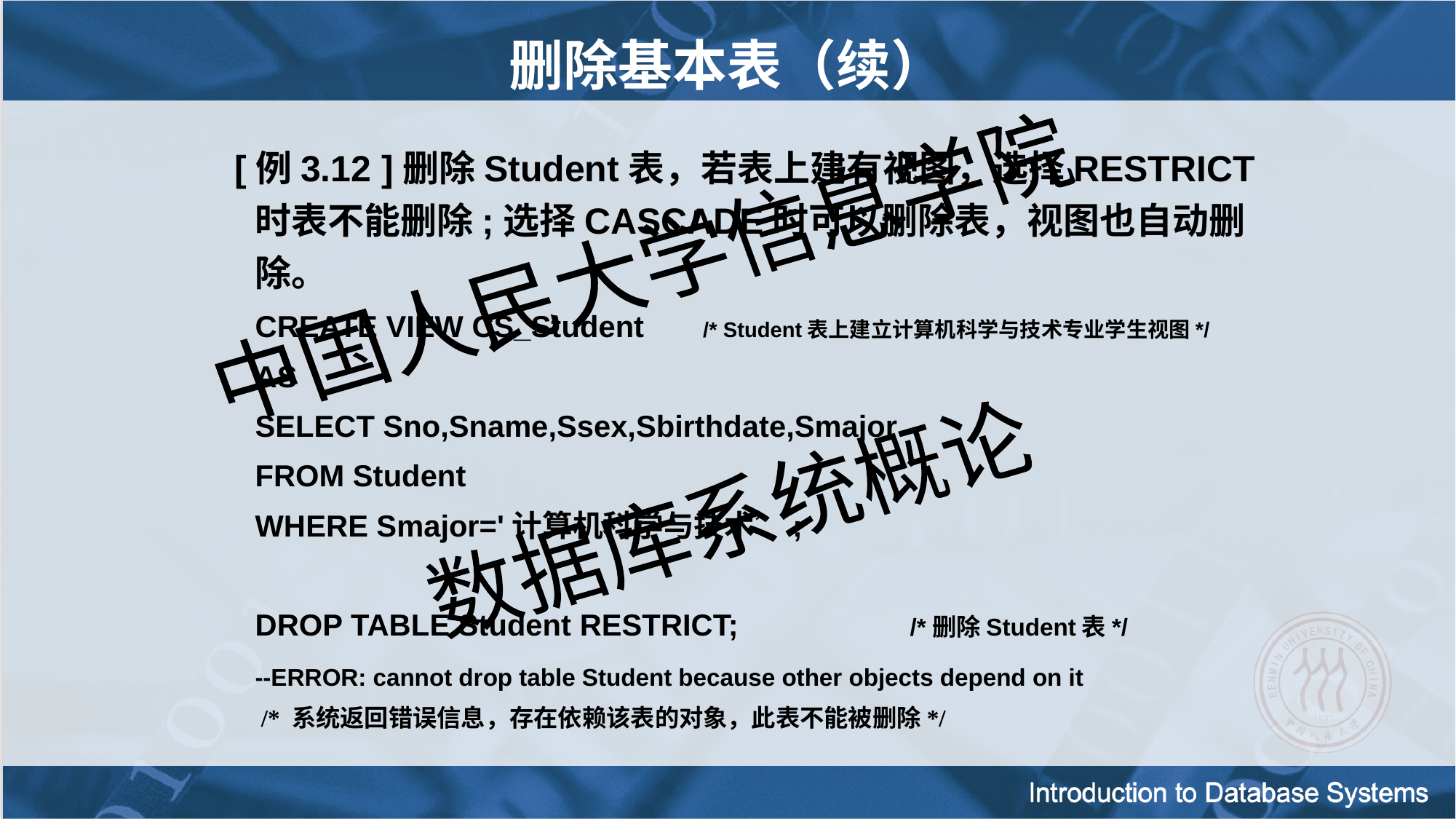

删除基本表（续）
  [例3.12 ]删除Student表，若表上建有视图，选择RESTRICT时表不能删除;选择CASCADE时可以删除表，视图也自动删除。
	CREATE VIEW CS_Student       /* Student表上建立计算机科学与技术专业学生视图*/
	AS
	SELECT Sno,Sname,Ssex,Sbirthdate,Smajor
	FROM Student
	WHERE Smajor='计算机科学与技术’;

	DROP TABLE Student RESTRICT;            	/*删除Student表*/
	--ERROR: cannot drop table Student because other objects depend on it
	 /* 系统返回错误信息，存在依赖该表的对象，此表不能被删除*/